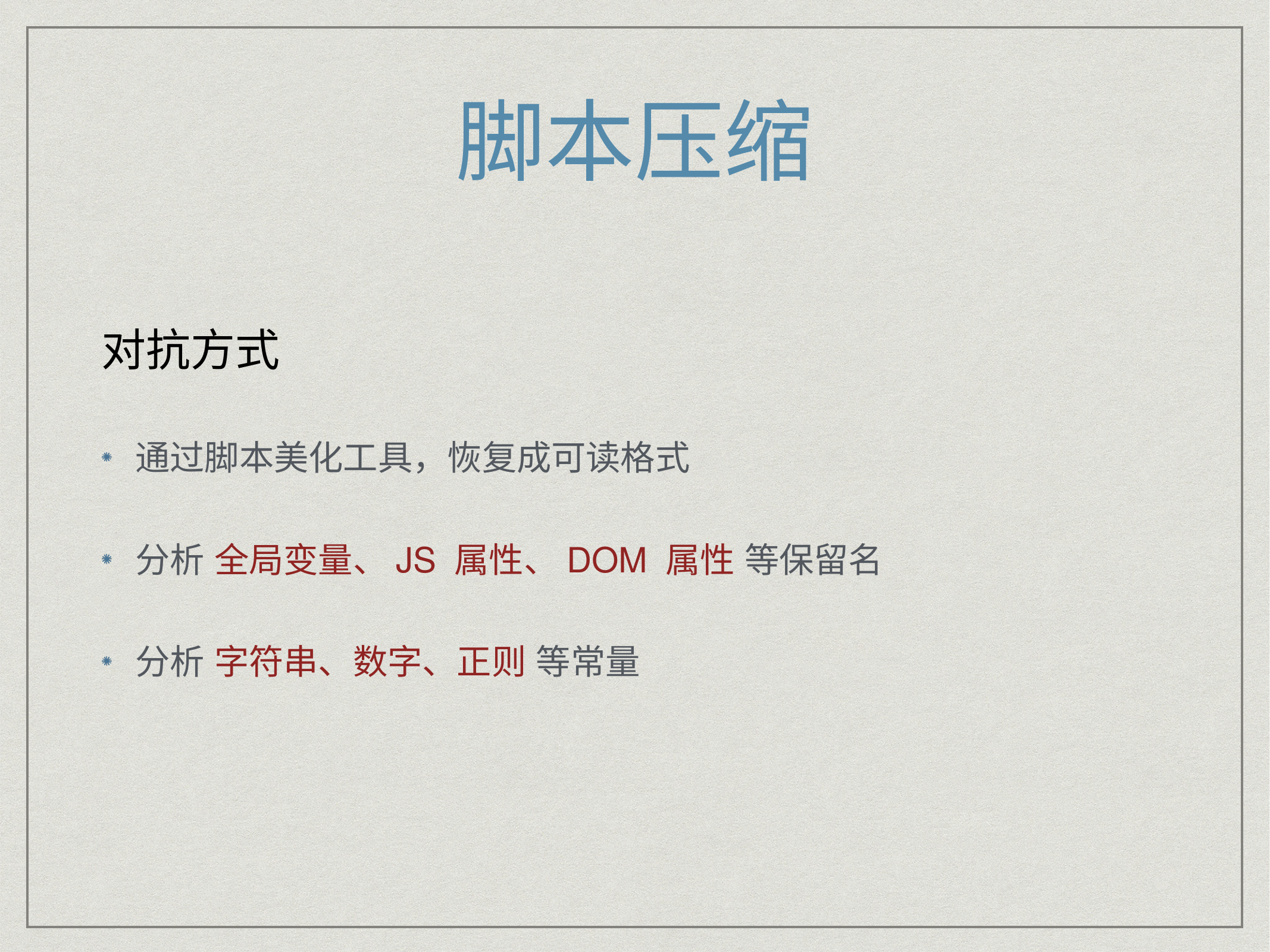

# 脚本压缩
对抗方式
通过脚本美化工具，恢复成可读格式
分析 全局变量、JS 属性、DOM 属性 等保留名
分析 字符串、数字、正则 等常量